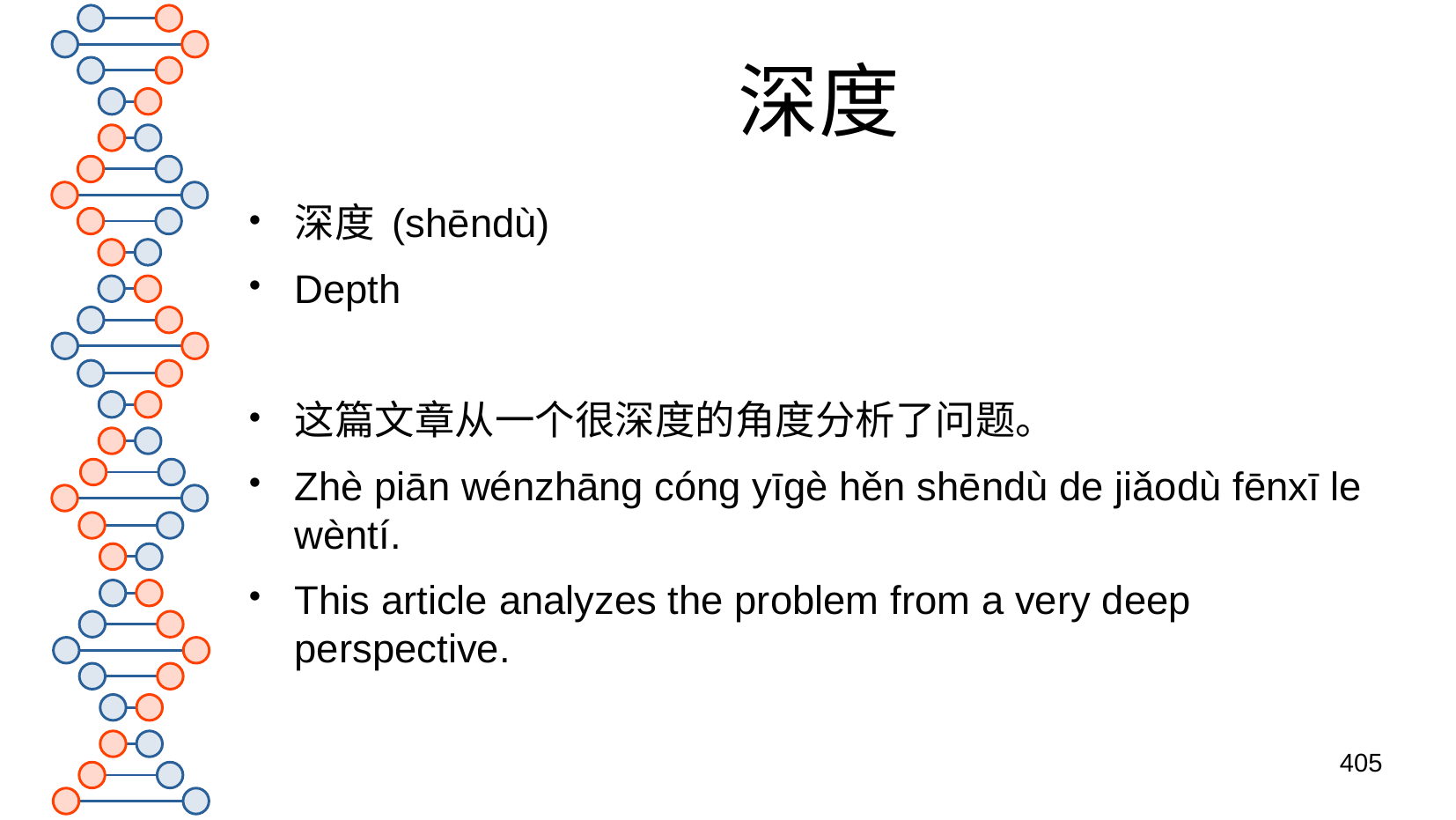

# 深度
深度 (shēndù)
Depth

这篇文章从一个很深度的角度分析了问题。
Zhè piān wénzhāng cóng yīgè hěn shēndù de jiǎodù fēnxī le wèntí.
This article analyzes the problem from a very deep perspective.

405